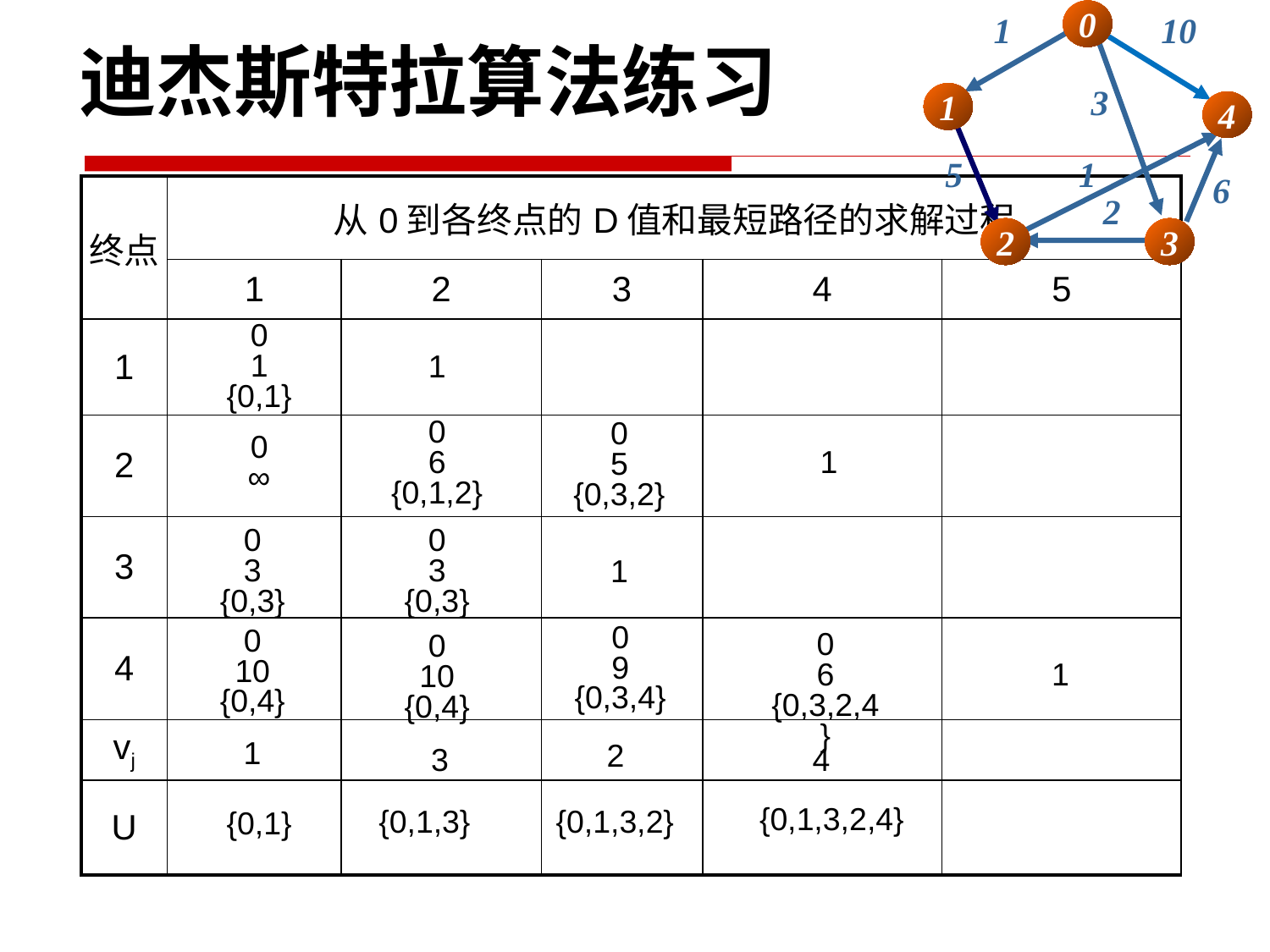

0
1
10

3
1
4

5
1
6
2
2
3

迪杰斯特拉算法练习
| 终点 | 从0到各终点的D值和最短路径的求解过程 |  |  |  |  |
| --- | --- | --- | --- | --- | --- |
|  | 1 | 2 | 3 | 4 | 5 |
| 1 |  |  |  |  |  |
| 2 |  |  |  |  |  |
| 3 |  |  |  |  |  |
| 4 |  |  |  |  |  |
| vj |  |  |  |  |  |
| U |  |  |  |  |  |
0
1
{0,1}
1
0
6
{0,1,2}
0
5
{0,3,2}
0
∞
1
0
3
{0,3}
0
3
{0,3}
1
0
9
{0,3,4}
0
10
{0,4}
0
6
{0,3,2,4}
0
10
{0,4}
1
2
3
4
1
{0,1,3,2,4}
{0,1,3}
{0,1,3,2}
{0,1}